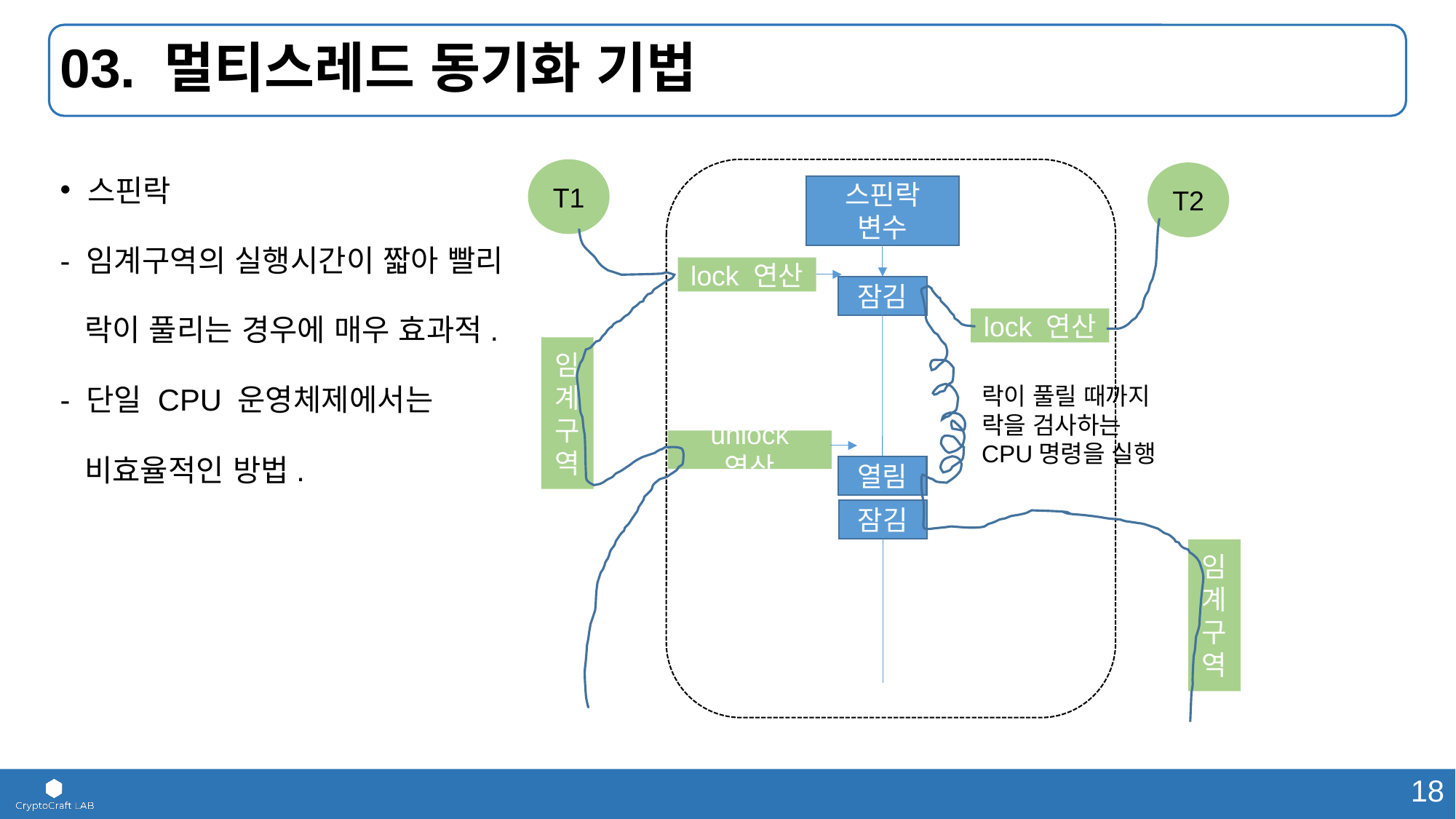

# 03. 멀티스레드 동기화 기법
스핀락
- 임계구역의 실행시간이 짧아 빨리
  락이 풀리는 경우에 매우 효과적.
- 단일 CPU 운영체제에서는
  비효율적인 방법.
T1

T2
스핀락
변수

lock 연산
잠김

lock 연산
임
계
구
역
락이 풀릴 때까지
락을 검사하는
CPU명령을 실행
unlock 연산
열림
잠김
임
계
구
역